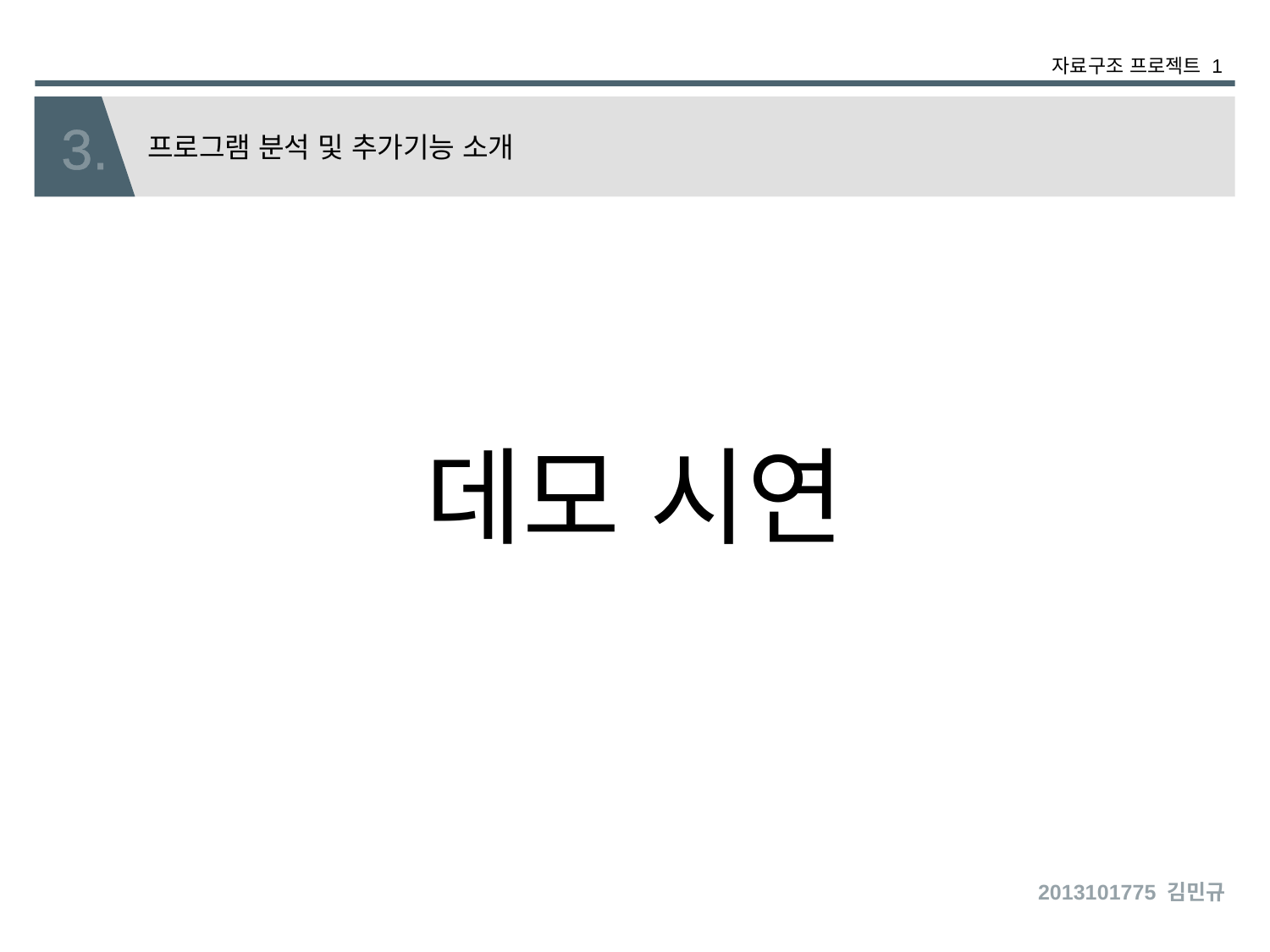

자료구조 프로젝트 1

프로그램 분석 및 추가기능 소개

3.

데모 시연
2013101775 김민규